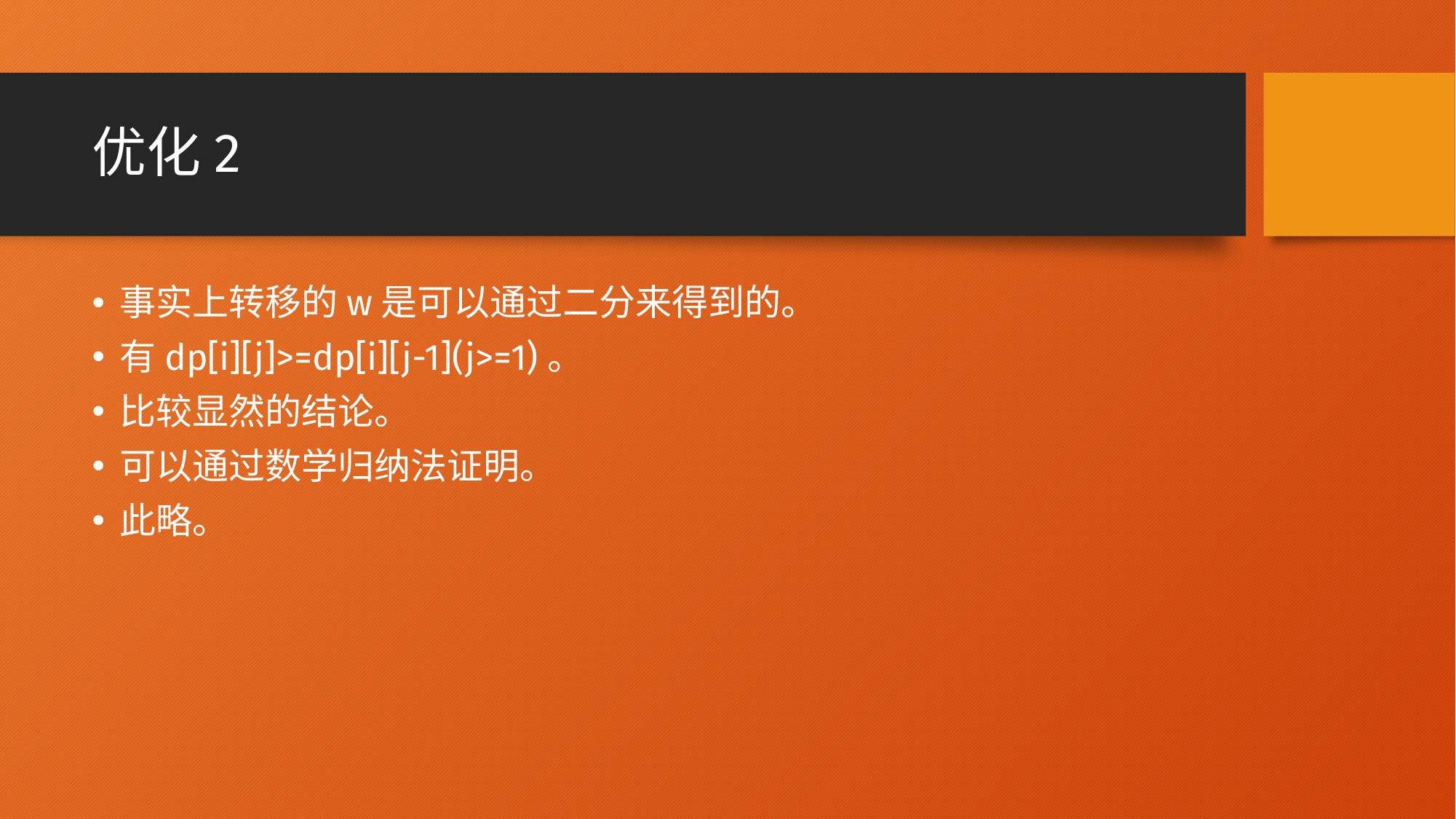

# 优化2
事实上转移的w是可以通过二分来得到的。
有dp[i][j]>=dp[i][j-1](j>=1)。
比较显然的结论。
可以通过数学归纳法证明。
此略。